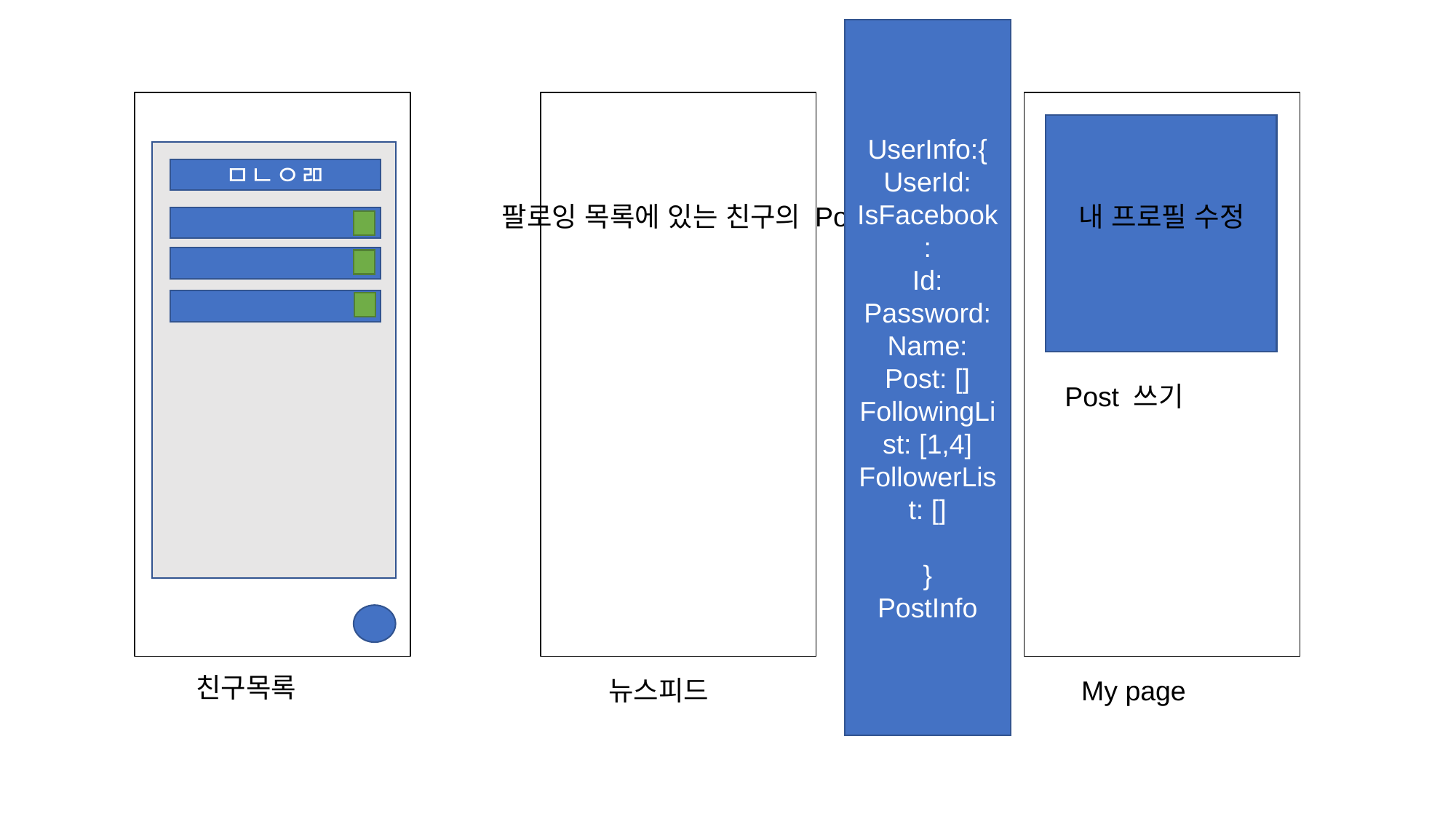

UserInfo:{
UserId:
IsFacebook:
Id:
Password:
Name:
Post: []
FollowingList: [1,4]
FollowerList: []

}
PostInfo

ㅁㄴㅇㄻ
팔로잉 목록에 있는 친구의 Post
내 프로필 수정

Post 쓰기

친구목록
뉴스피드
My page